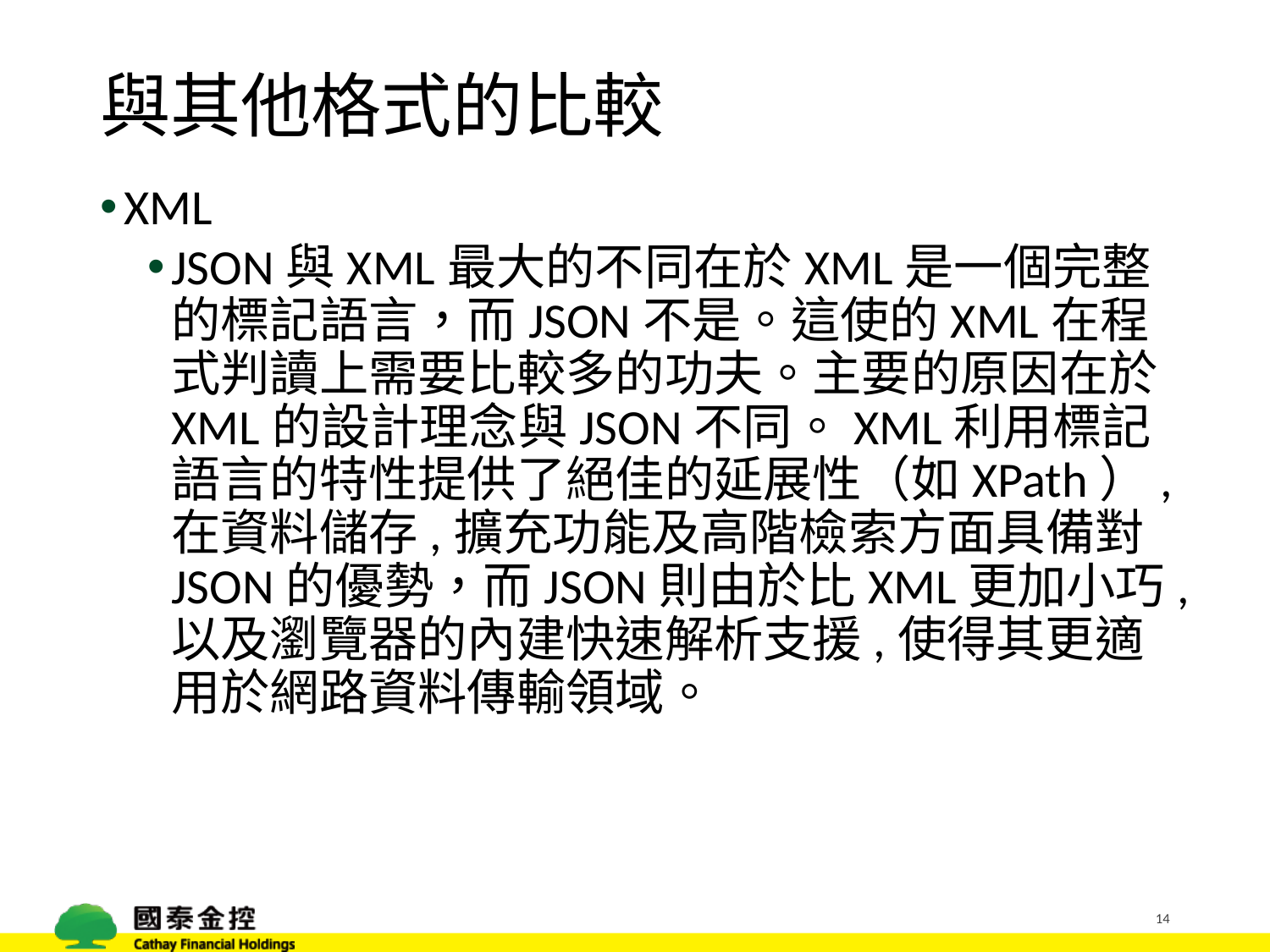

# 與其他格式的比較
XML
JSON與XML最大的不同在於XML是一個完整的標記語言，而JSON不是。這使的XML在程式判讀上需要比較多的功夫。主要的原因在於XML的設計理念與JSON不同。XML利用標記語言的特性提供了絕佳的延展性（如XPath）,在資料儲存,擴充功能及高階檢索方面具備對JSON的優勢，而JSON則由於比XML更加小巧,以及瀏覽器的內建快速解析支援,使得其更適用於網路資料傳輸領域。